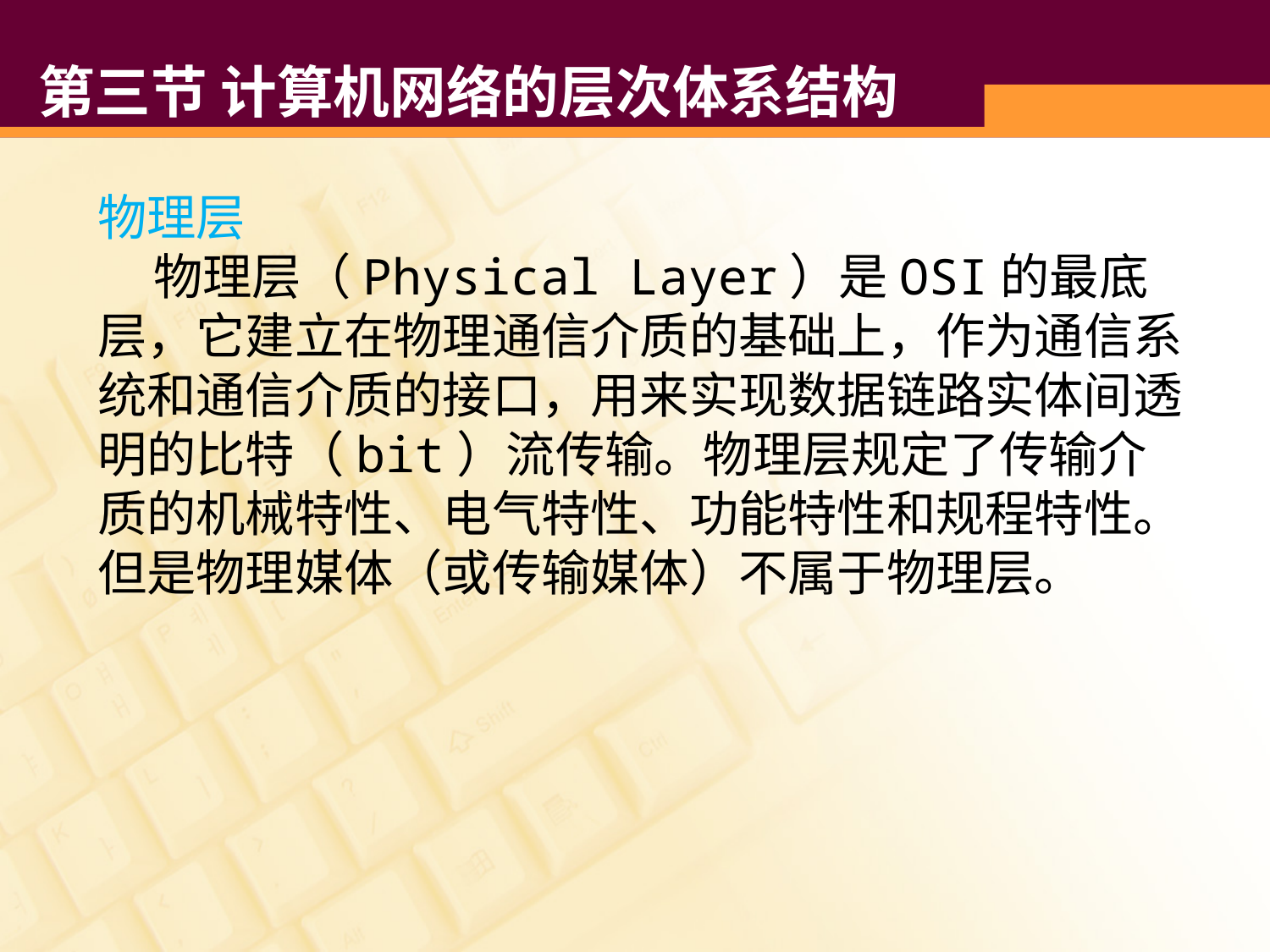

# 第三节 计算机网络的层次体系结构
物理层
    物理层（Physical Layer）是OSI的最底层，它建立在物理通信介质的基础上，作为通信系统和通信介质的接口，用来实现数据链路实体间透明的比特（bit）流传输。物理层规定了传输介质的机械特性、电气特性、功能特性和规程特性。但是物理媒体（或传输媒体）不属于物理层。